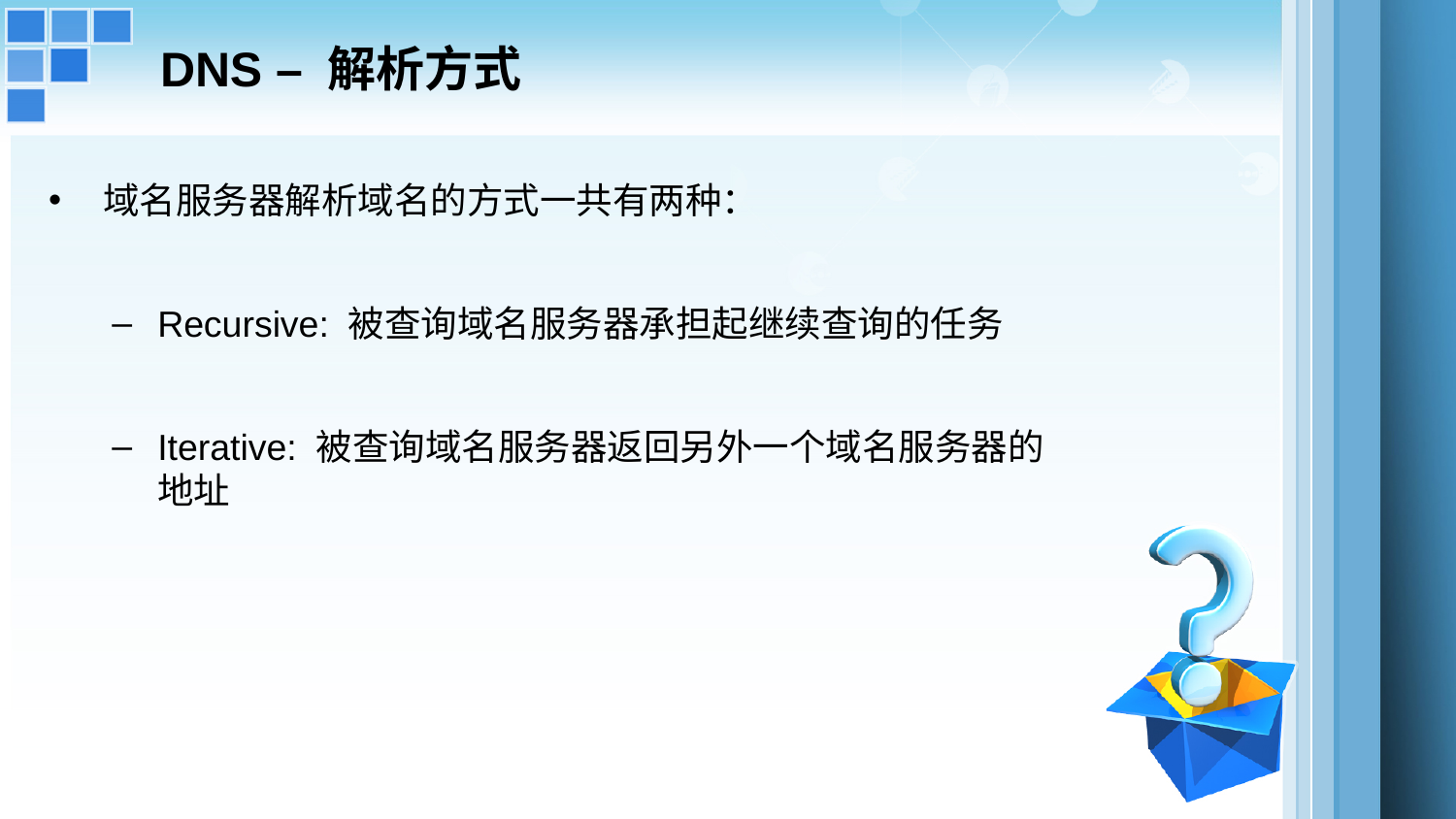

# DNS – 解析方式
域名服务器解析域名的方式一共有两种：

Recursive: 被查询域名服务器承担起继续查询的任务

Iterative: 被查询域名服务器返回另外一个域名服务器的地址